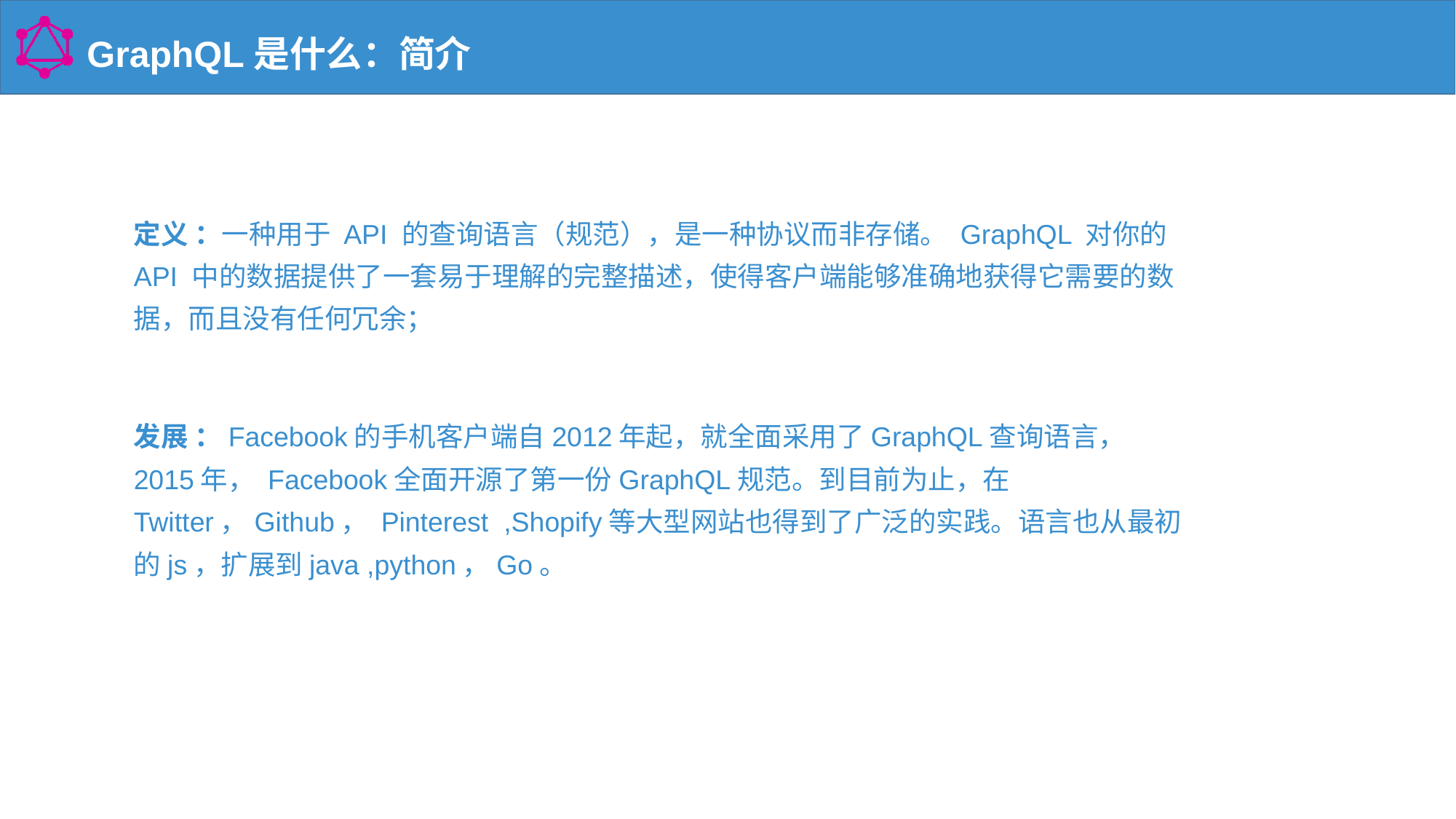

GraphQL是什么：简介
定义 ：一种用于 API 的查询语言（规范），是一种协议而非存储。 GraphQL 对你的 API 中的数据提供了一套易于理解的完整描述，使得客户端能够准确地获得它需要的数据，而且没有任何冗余；
发展 ：Facebook的手机客户端自2012年起，就全面采用了GraphQL查询语言， 2015年， Facebook全面开源了第一份GraphQL规范。到目前为止，在Twitter，Github， Pinterest  ,Shopify等大型网站也得到了广泛的实践。语言也从最初的js，扩展到java ,python，Go。